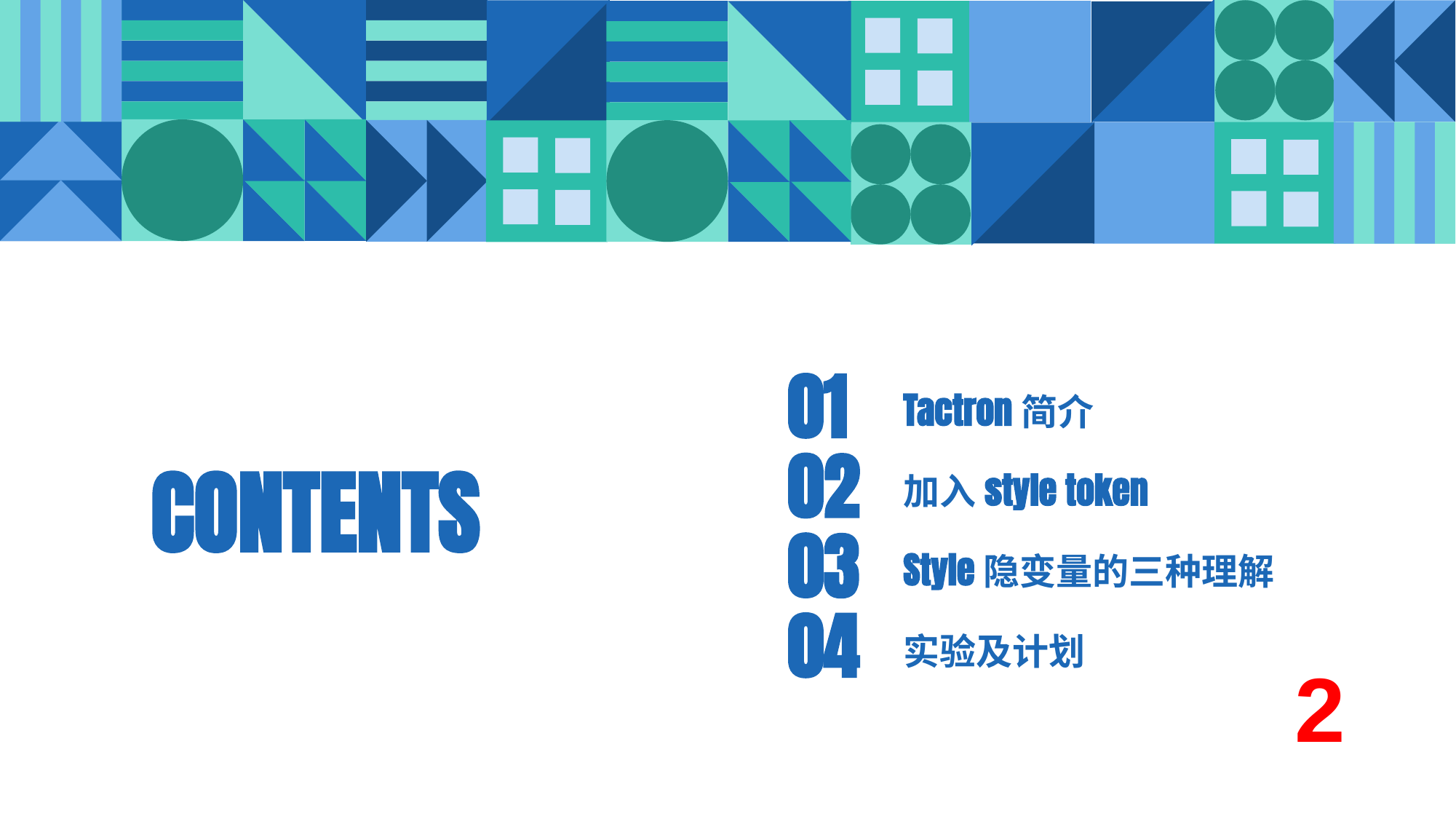

01
Tactron简介
02
加入style token
CONTENTS
03
Style隐变量的三种理解
04
实验及计划
2